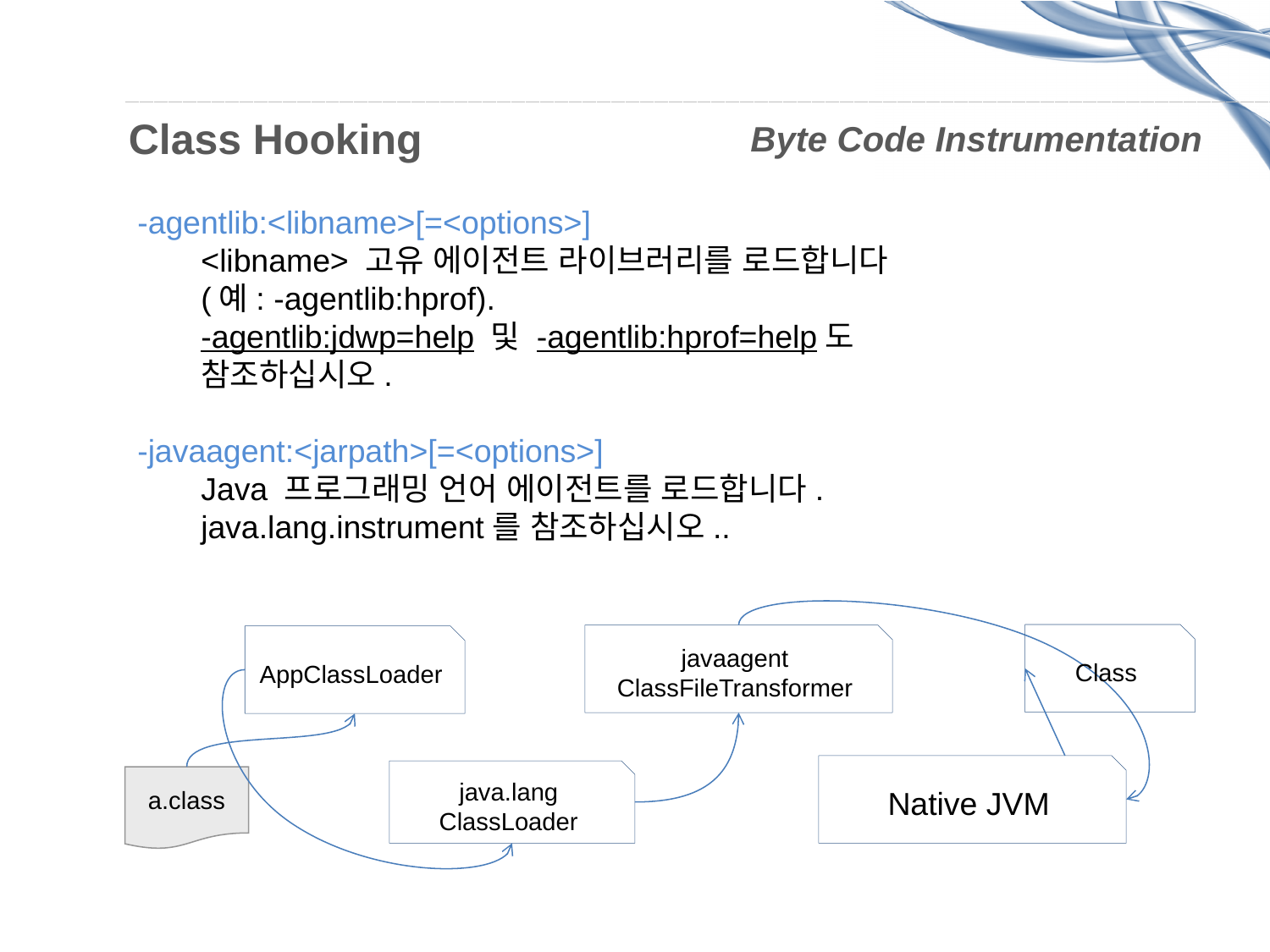

Byte Code Instrumentation
# Class Hooking
-agentlib:<libname>[=<options>]
<libname> 고유 에이전트 라이브러리를 로드합니다(예: -agentlib:hprof).
-agentlib:jdwp=help 및 -agentlib:hprof=help도 참조하십시오.

-javaagent:<jarpath>[=<options>]
Java 프로그래밍 언어 에이전트를 로드합니다. java.lang.instrument를 참조하십시오..
Class
javaagent
ClassFileTransformer
AppClassLoader
Native JVM
java.lang
ClassLoader
a.class